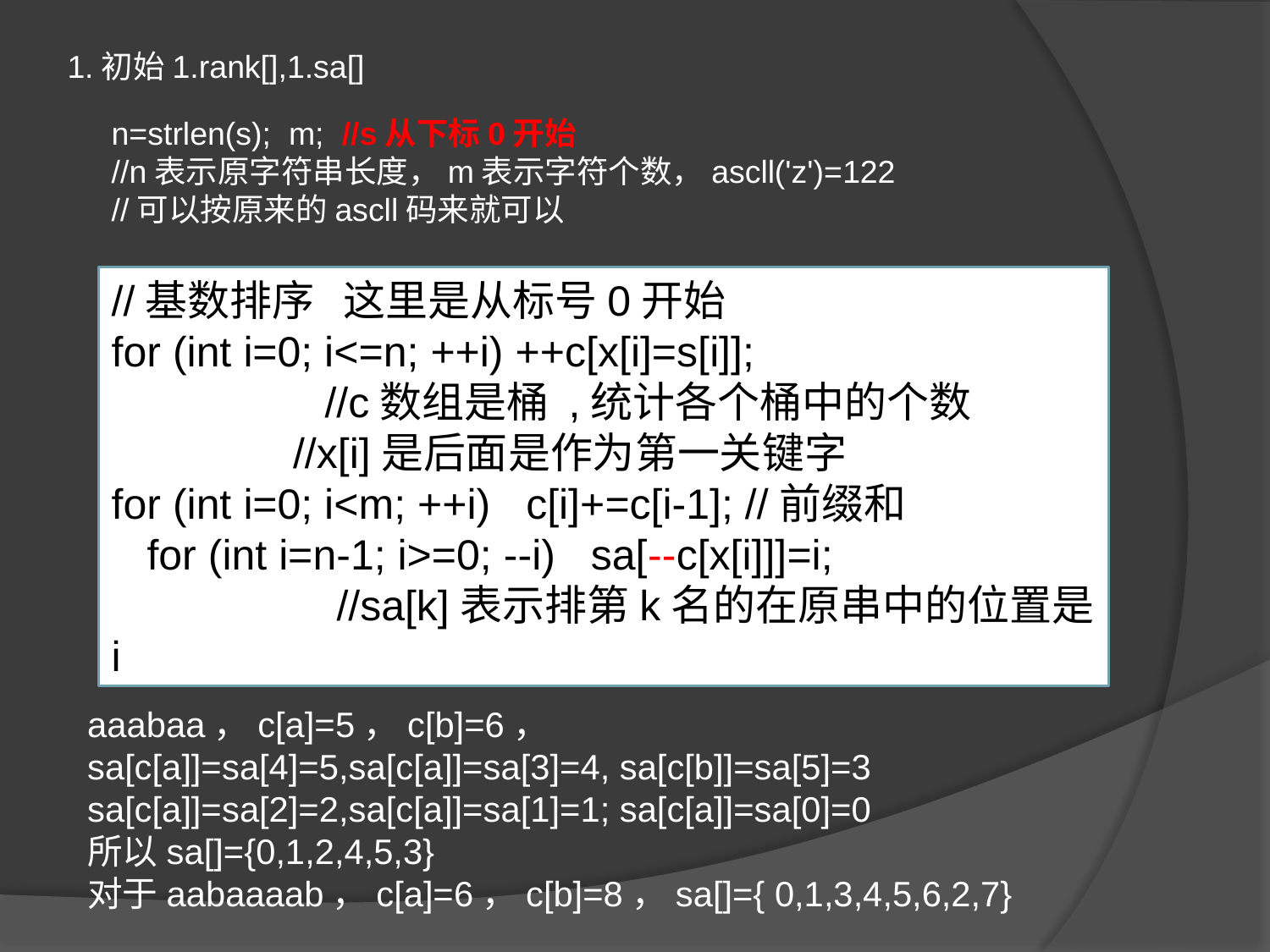

1.初始1.rank[],1.sa[]
n=strlen(s);  m;  //s从下标0开始
//n表示原字符串长度，m表示字符个数，ascll('z')=122
//可以按原来的ascll码来就可以
//基数排序   这里是从标号0开始
for (int i=0; i<=n; ++i) ++c[x[i]=s[i]];
                  //c数组是桶 ,统计各个桶中的个数
                  //x[i]是后面是作为第一关键字
for (int i=0; i<m; ++i)   c[i]+=c[i-1]; //前缀和
   for (int i=n-1; i>=0; --i)   sa[--c[x[i]]]=i;
                   //sa[k]表示排第k名的在原串中的位置是i
aaabaa，c[a]=5，c[b]=6，
sa[c[a]]=sa[4]=5,sa[c[a]]=sa[3]=4, sa[c[b]]=sa[5]=3
sa[c[a]]=sa[2]=2,sa[c[a]]=sa[1]=1; sa[c[a]]=sa[0]=0
所以sa[]={0,1,2,4,5,3}
对于aabaaaab，c[a]=6，c[b]=8，sa[]={ 0,1,3,4,5,6,2,7}